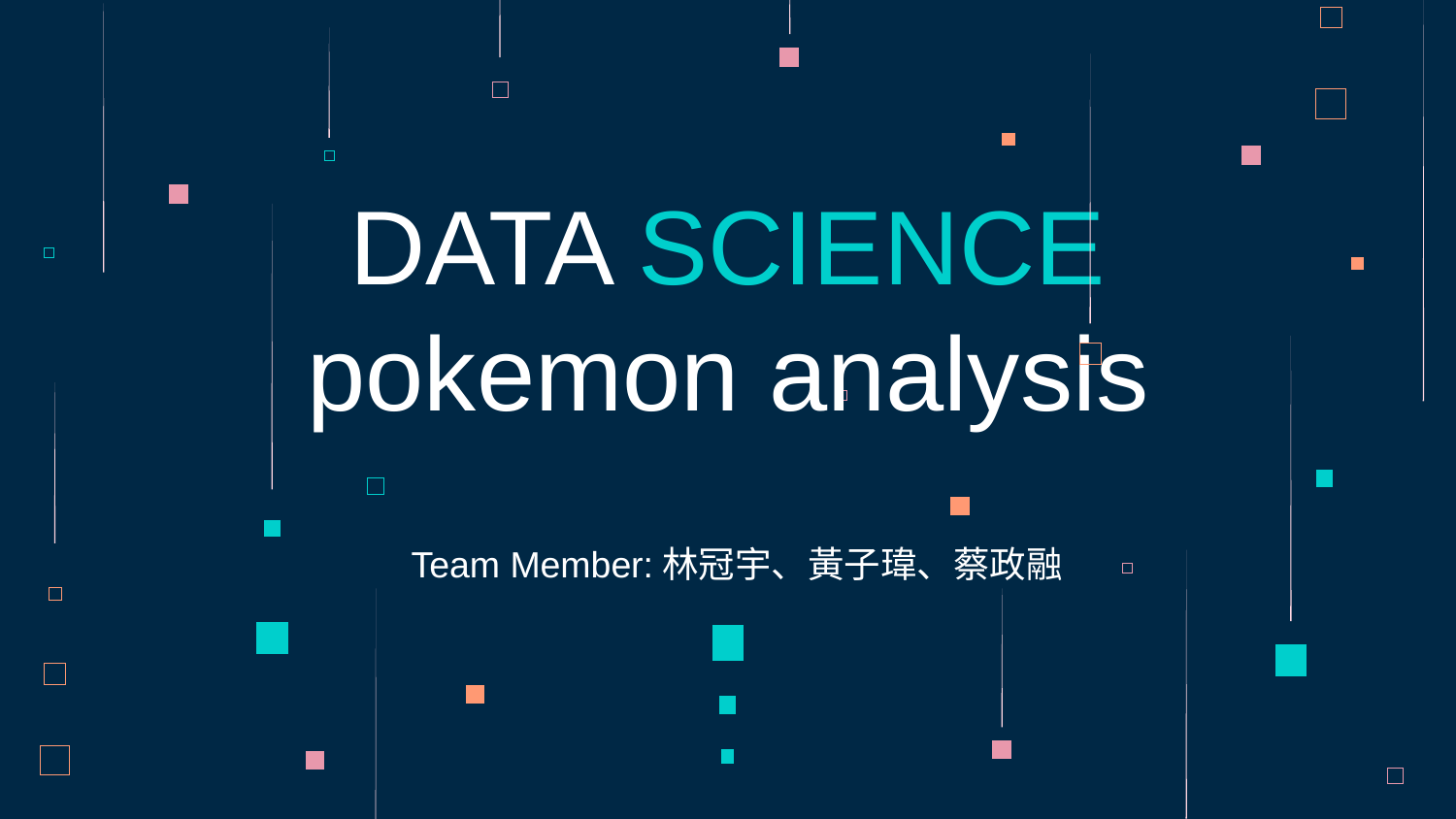

# DATA SCIENCE pokemon analysis

Team Member:林冠宇、黃子瑋、蔡政融